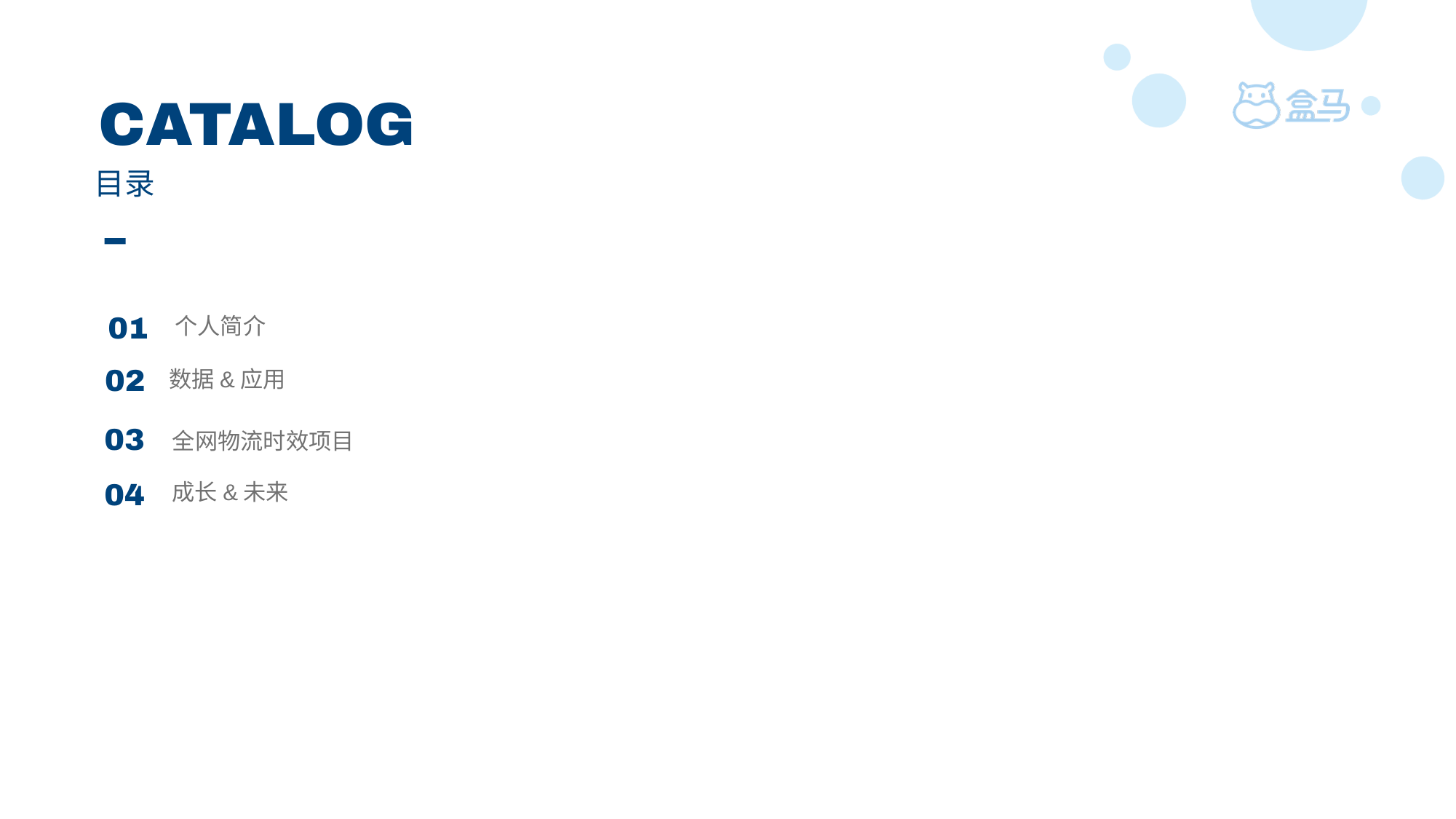

CATALOG
目录

01
个人简介
02
数据&应用
03
全网物流时效项目
04
成长&未来